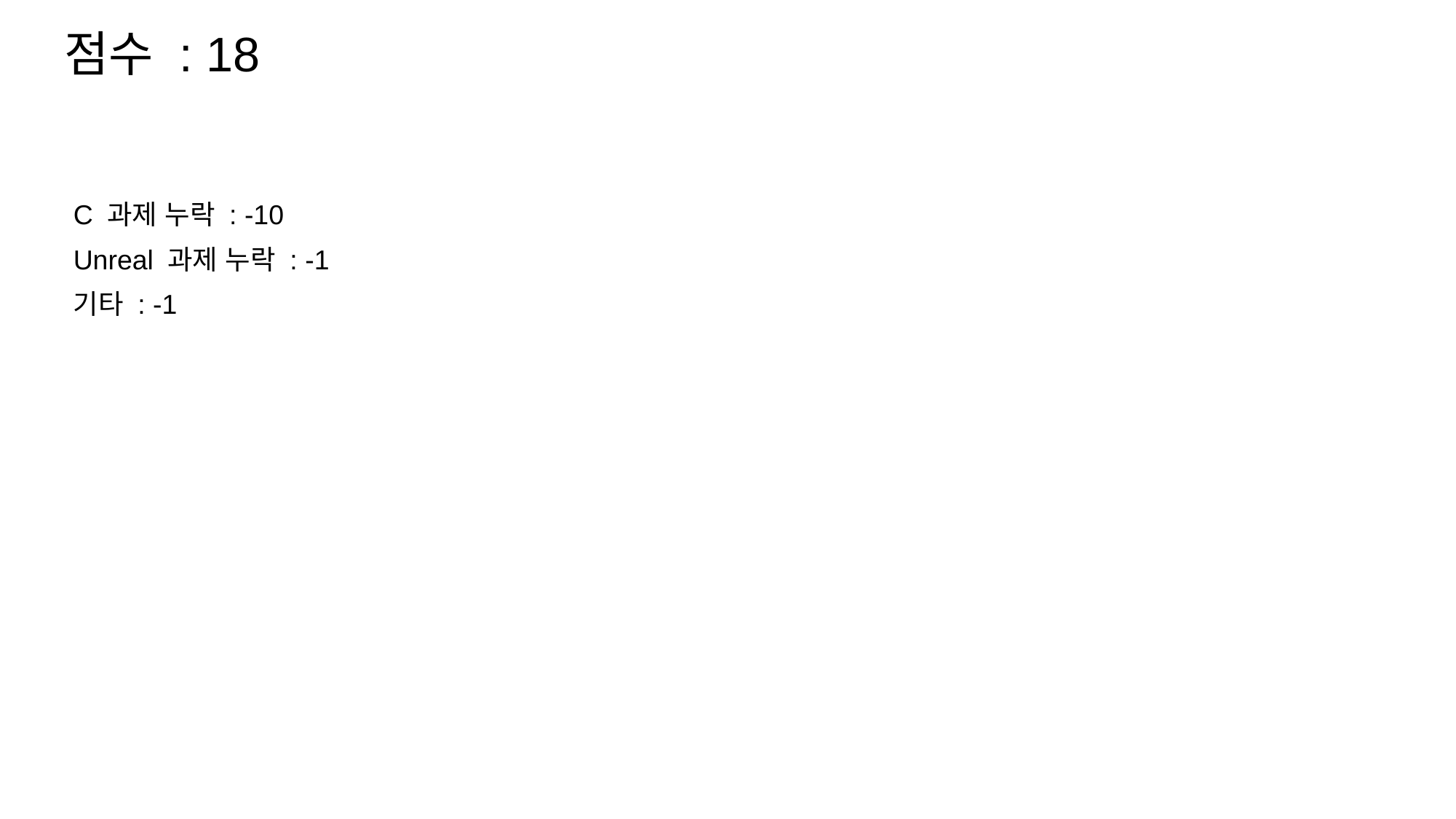

점수 : 18
C 과제 누락 : -10
Unreal 과제 누락 : -1
기타 : -1